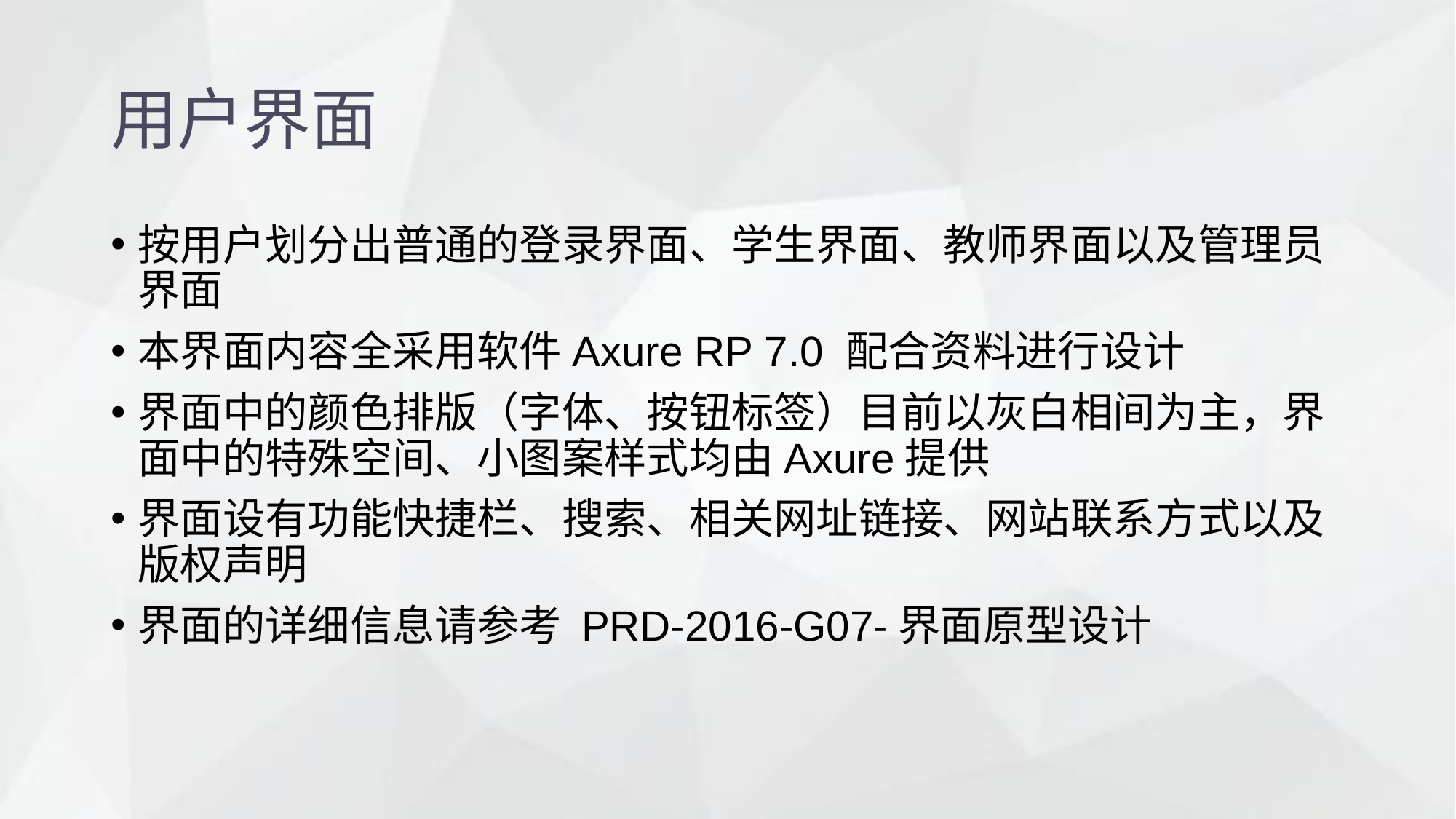

用户界面
按用户划分出普通的登录界面、学生界面、教师界面以及管理员界面
本界面内容全采用软件Axure RP 7.0 配合资料进行设计
界面中的颜色排版（字体、按钮标签）目前以灰白相间为主，界面中的特殊空间、小图案样式均由Axure提供
界面设有功能快捷栏、搜索、相关网址链接、网站联系方式以及版权声明
界面的详细信息请参考 PRD-2016-G07-界面原型设计